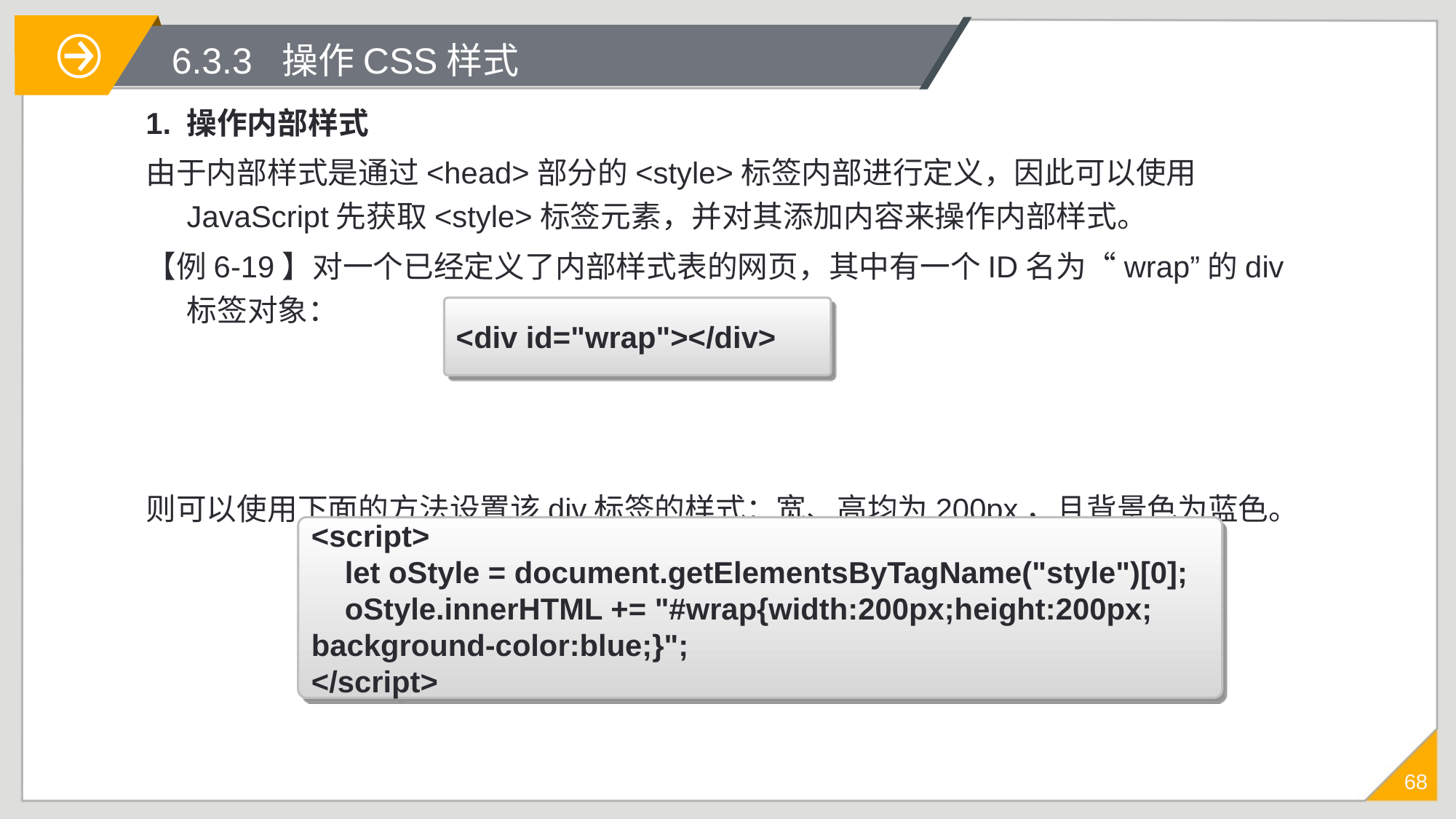

# 6.3.3  操作CSS样式
1. 操作内部样式
由于内部样式是通过<head>部分的<style>标签内部进行定义，因此可以使用JavaScript先获取<style>标签元素，并对其添加内容来操作内部样式。
【例6-19】对一个已经定义了内部样式表的网页，其中有一个ID名为“wrap”的div标签对象：

则可以使用下面的方法设置该div标签的样式：宽、高均为200px，且背景色为蓝色。

<div id="wrap"></div>
<script>
    let oStyle = document.getElementsByTagName("style")[0];
    oStyle.innerHTML += "#wrap{width:200px;height:200px;
background-color:blue;}";
</script>